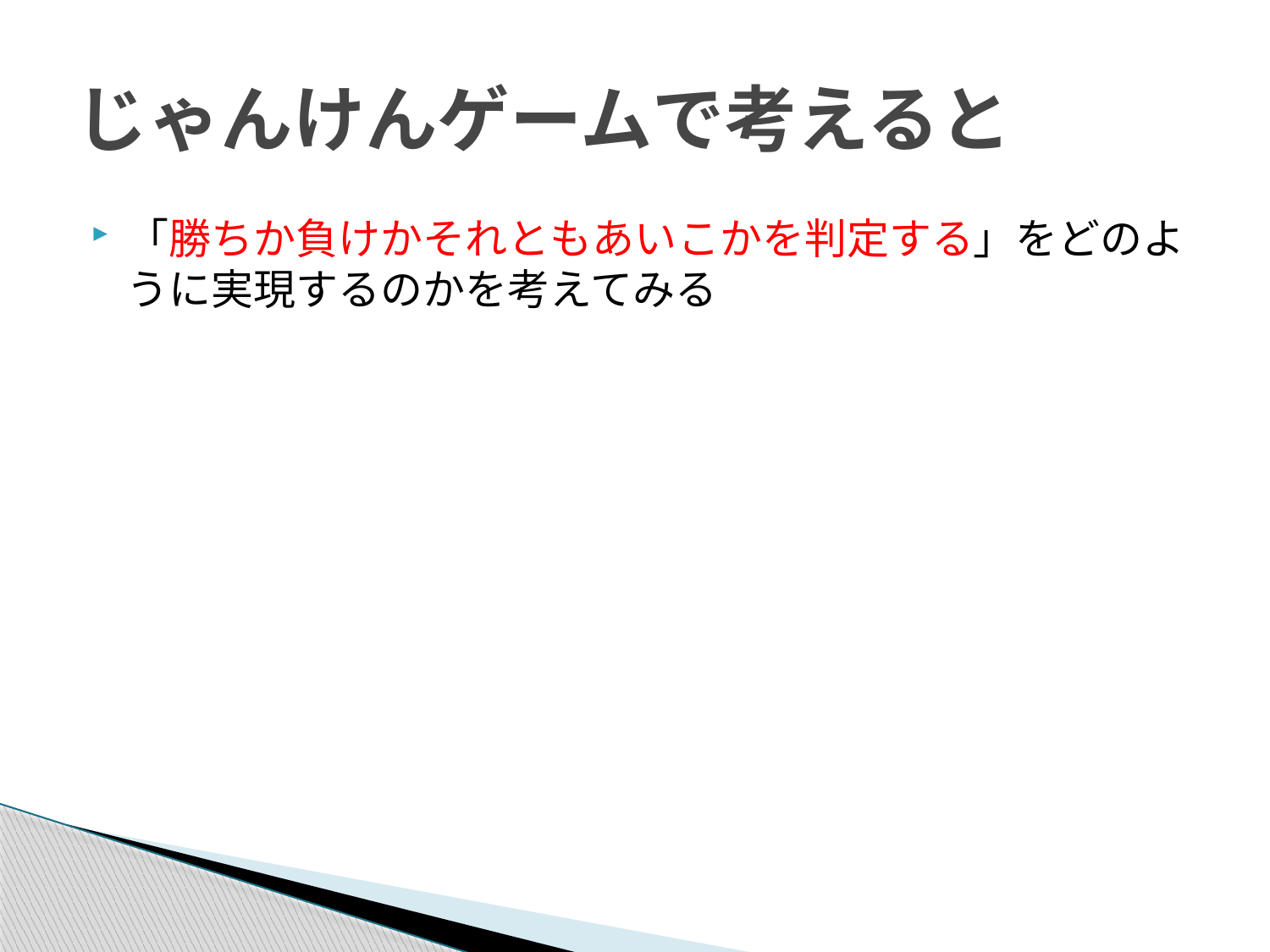

# じゃんけんゲームで考えると
「勝ちか負けかそれともあいこかを判定する」をどのように実現するのかを考えてみる